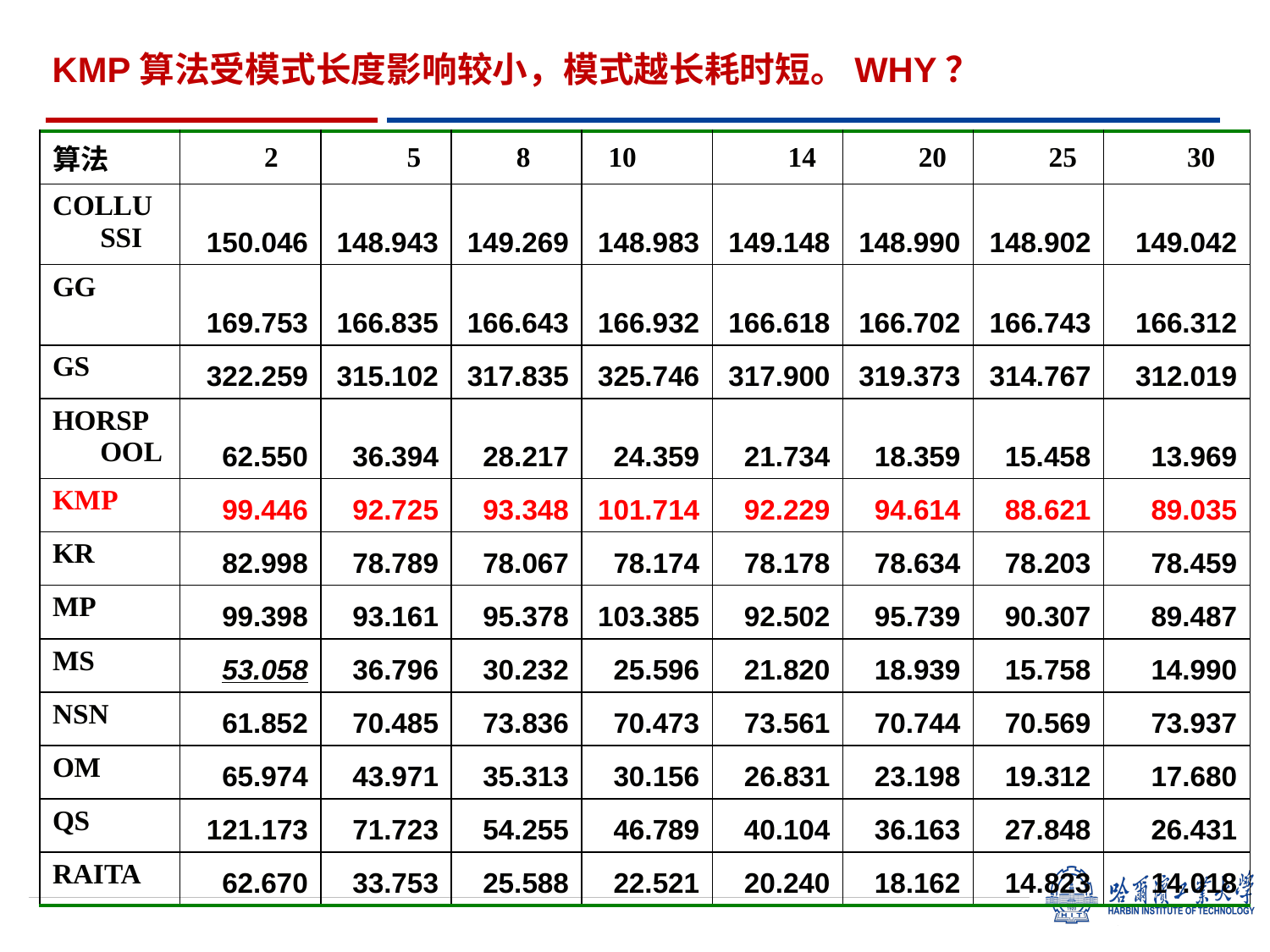

KMP算法受模式长度影响较小，模式越长耗时短。WHY？
| 算法 | 2 | 5 | 8 | 10 | 14 | 20 | 25 | 30 |
| --- | --- | --- | --- | --- | --- | --- | --- | --- |
| COLLUSSI | 150.046 | 148.943 | 149.269 | 148.983 | 149.148 | 148.990 | 148.902 | 149.042 |
| GG | 169.753 | 166.835 | 166.643 | 166.932 | 166.618 | 166.702 | 166.743 | 166.312 |
| GS | 322.259 | 315.102 | 317.835 | 325.746 | 317.900 | 319.373 | 314.767 | 312.019 |
| HORSPOOL | 62.550 | 36.394 | 28.217 | 24.359 | 21.734 | 18.359 | 15.458 | 13.969 |
| KMP | 99.446 | 92.725 | 93.348 | 101.714 | 92.229 | 94.614 | 88.621 | 89.035 |
| KR | 82.998 | 78.789 | 78.067 | 78.174 | 78.178 | 78.634 | 78.203 | 78.459 |
| MP | 99.398 | 93.161 | 95.378 | 103.385 | 92.502 | 95.739 | 90.307 | 89.487 |
| MS | 53.058 | 36.796 | 30.232 | 25.596 | 21.820 | 18.939 | 15.758 | 14.990 |
| NSN | 61.852 | 70.485 | 73.836 | 70.473 | 73.561 | 70.744 | 70.569 | 73.937 |
| OM | 65.974 | 43.971 | 35.313 | 30.156 | 26.831 | 23.198 | 19.312 | 17.680 |
| QS | 121.173 | 71.723 | 54.255 | 46.789 | 40.104 | 36.163 | 27.848 | 26.431 |
| RAITA | 62.670 | 33.753 | 25.588 | 22.521 | 20.240 | 18.162 | 14.823 | 14.018 |
46